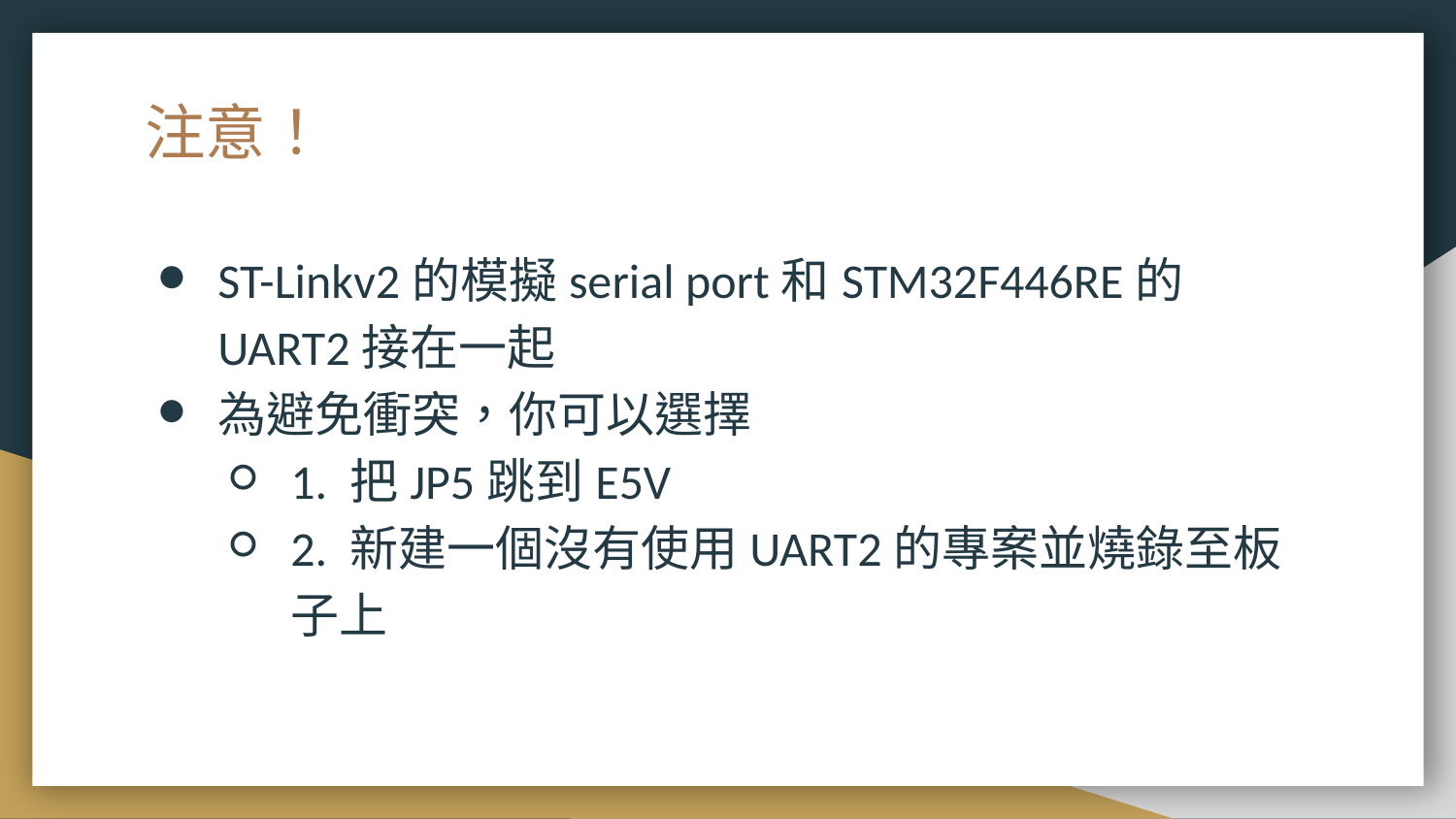

# 注意！
ST-Linkv2的模擬serial port和STM32F446RE的UART2接在一起
為避免衝突，你可以選擇
1. 把JP5跳到E5V
2. 新建一個沒有使用UART2的專案並燒錄至板子上